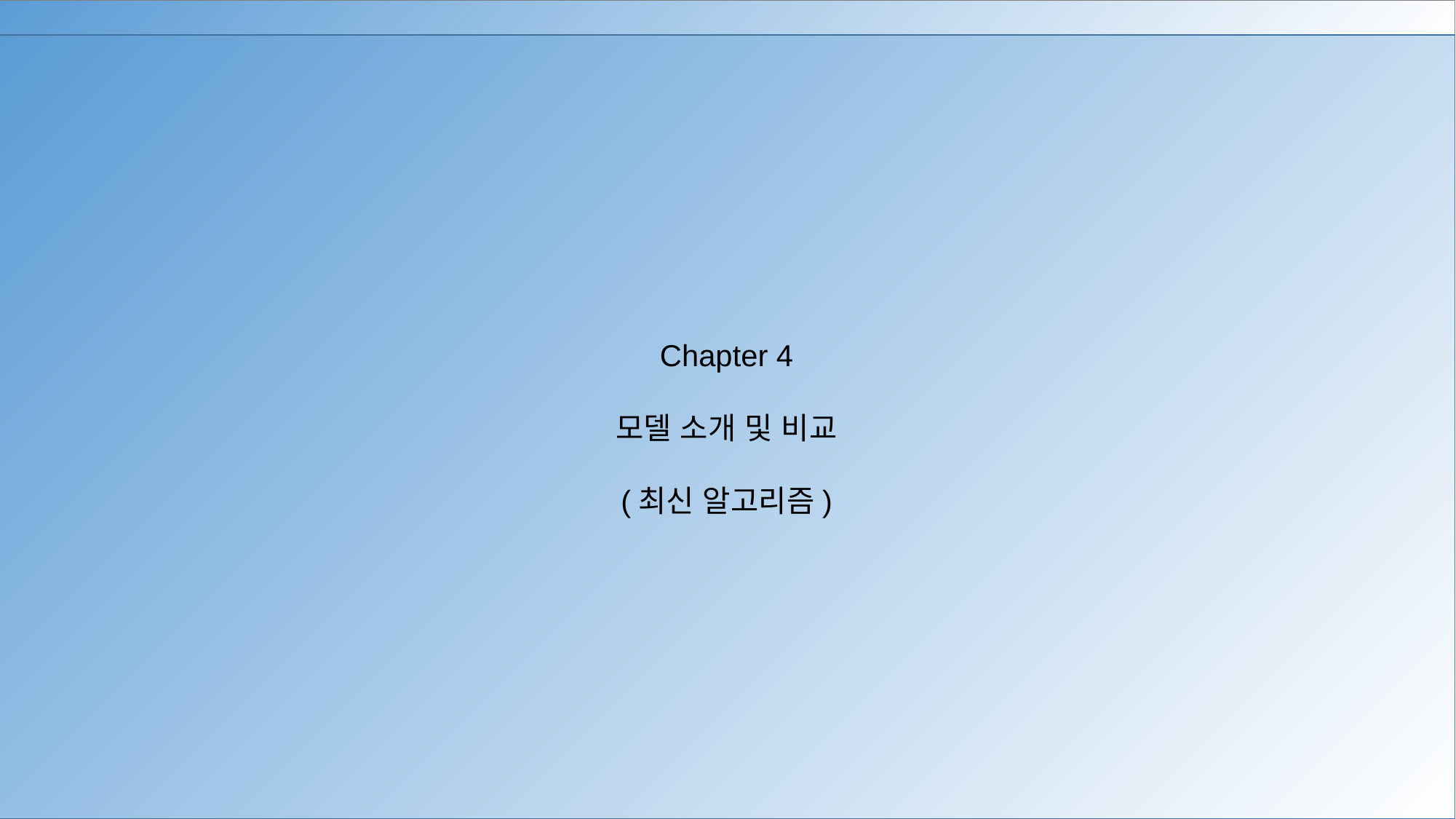

Chapter 4

모델 소개 및 비교

(최신 알고리즘)